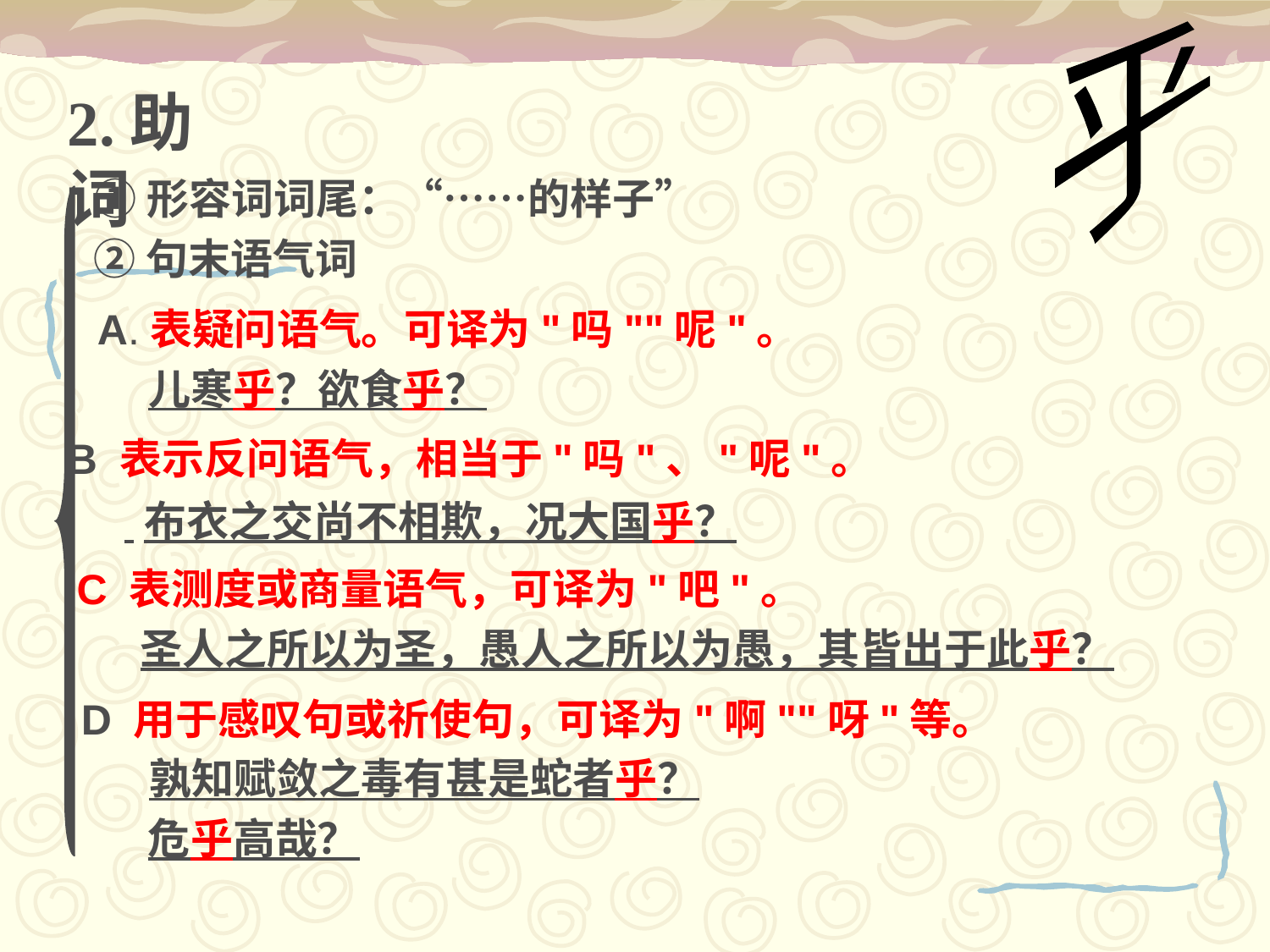

乎
2.助词
①形容词词尾：“……的样子”

②句末语气词
A.表疑问语气。可译为"吗""呢"。

儿寒乎？欲食乎？

　B 表示反问语气，相当于"吗"、"呢"。
 布衣之交尚不相欺，况大国乎？
C 表测度或商量语气，可译为"吧"。
圣人之所以为圣，愚人之所以为愚，其皆出于此乎？
D 用于感叹句或祈使句，可译为"啊""呀"等。
孰知赋敛之毒有甚是蛇者乎？
危乎高哉？